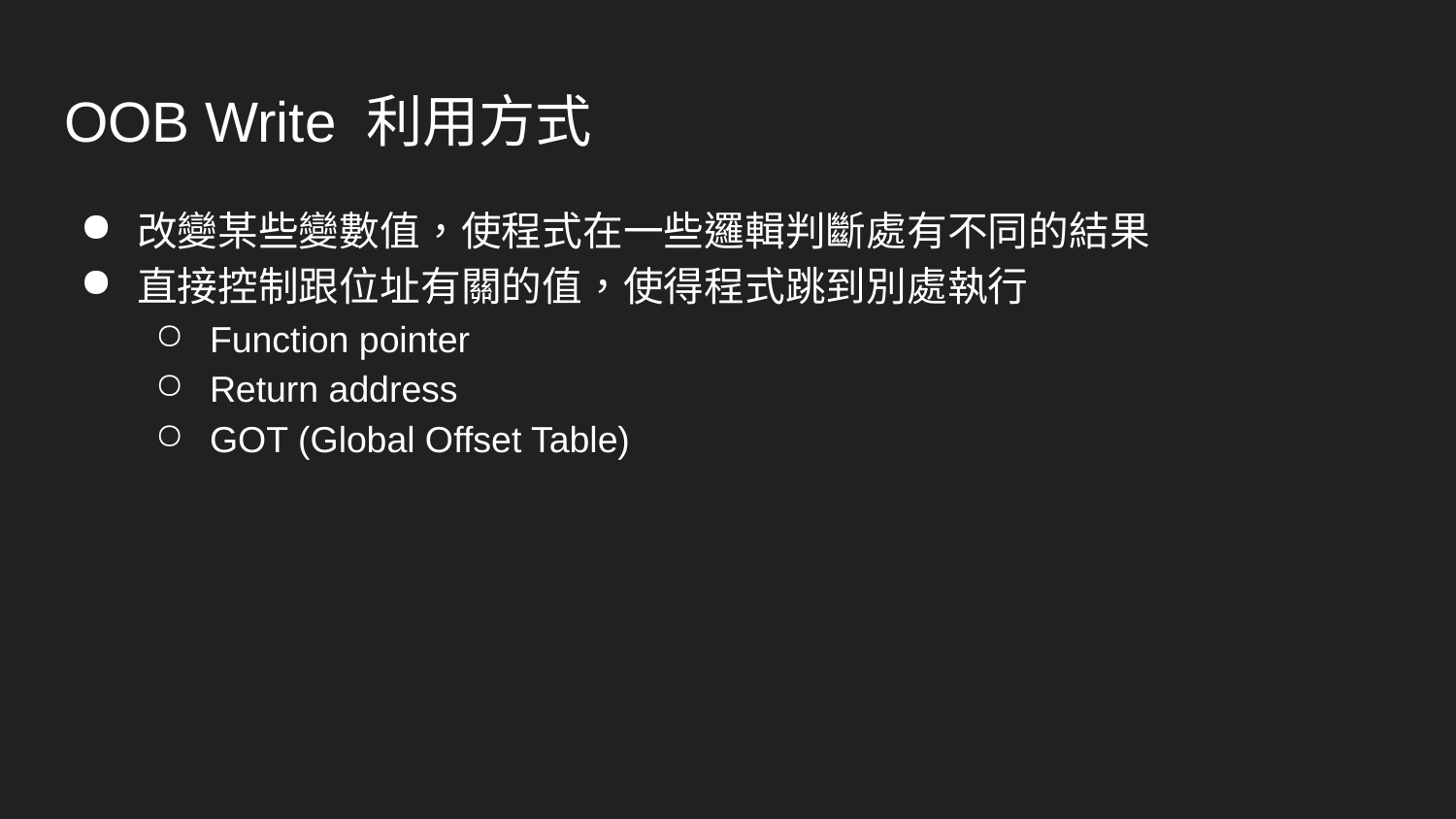

# OOB Write 利用方式
改變某些變數值，使程式在一些邏輯判斷處有不同的結果
直接控制跟位址有關的值，使得程式跳到別處執行
Function pointer
Return address
GOT (Global Offset Table)